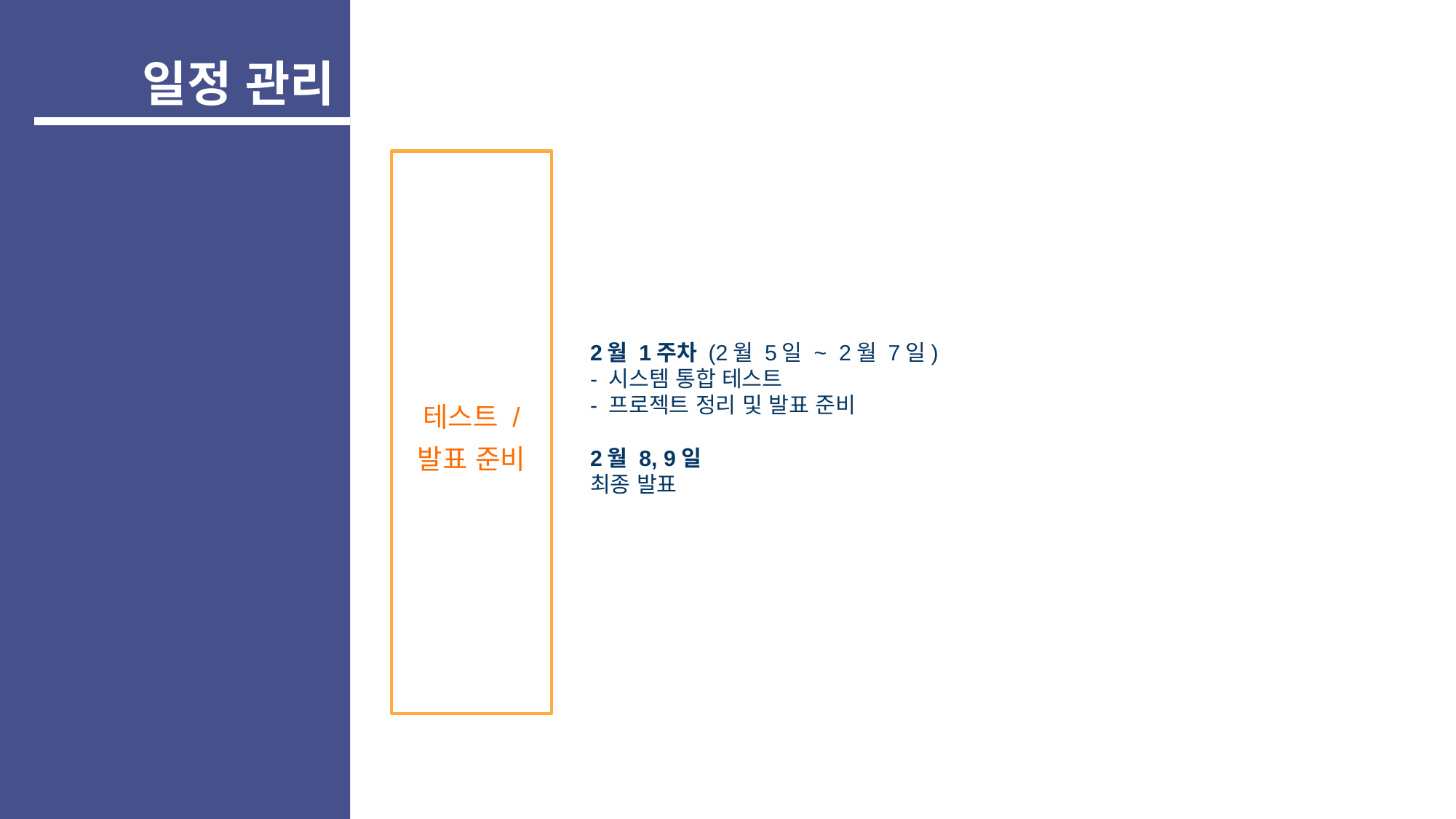

일정 관리

2월 1주차 (2월 5일 ~  2월 7일)
- 시스템 통합 테스트
- 프로젝트 정리 및 발표 준비

2월 8, 9일
최종 발표

테스트 /
발표 준비